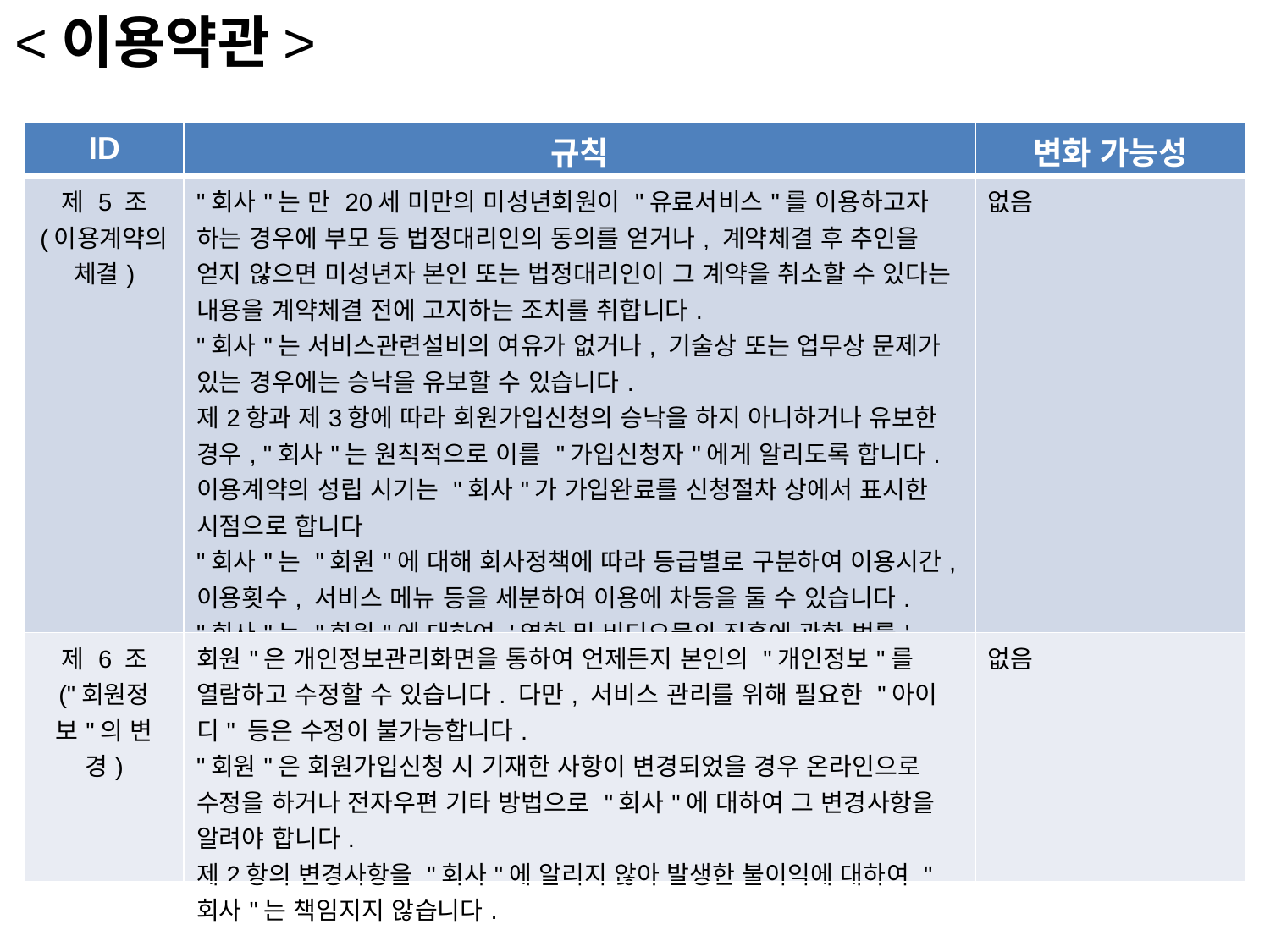

<이용약관>
| ID | 규칙 | 변화 가능성 |
| --- | --- | --- |
| 제 5 조 (이용계약의 체결) | "회사"는 만 20세 미만의 미성년회원이 "유료서비스"를 이용하고자 하는 경우에 부모 등 법정대리인의 동의를 얻거나, 계약체결 후 추인을 얻지 않으면 미성년자 본인 또는 법정대리인이 그 계약을 취소할 수 있다는 내용을 계약체결 전에 고지하는 조치를 취합니다. "회사"는 서비스관련설비의 여유가 없거나, 기술상 또는 업무상 문제가 있는 경우에는 승낙을 유보할 수 있습니다. 제2항과 제3항에 따라 회원가입신청의 승낙을 하지 아니하거나 유보한 경우, "회사"는 원칙적으로 이를 "가입신청자"에게 알리도록 합니다. 이용계약의 성립 시기는 "회사"가 가입완료를 신청절차 상에서 표시한 시점으로 합니다 "회사"는 "회원"에 대해 회사정책에 따라 등급별로 구분하여 이용시간, 이용횟수, 서비스 메뉴 등을 세분하여 이용에 차등을 둘 수 있습니다. "회사"는 "회원"에 대하여 '영화 및 비디오물의 진흥에 관한 법률' 및 '청소년보호법' 등에 따른 등급 및 연령 준수를 위해 이용제한이나 등급별 제한을 할 수 있습니다. | 없음 |
| 제 6 조 ("회원정보"의 변경) | 회원"은 개인정보관리화면을 통하여 언제든지 본인의 "개인정보"를 열람하고 수정할 수 있습니다. 다만, 서비스 관리를 위해 필요한 "아이디" 등은 수정이 불가능합니다. "회원"은 회원가입신청 시 기재한 사항이 변경되었을 경우 온라인으로 수정을 하거나 전자우편 기타 방법으로 "회사"에 대하여 그 변경사항을 알려야 합니다. 제2항의 변경사항을 "회사"에 알리지 않아 발생한 불이익에 대하여 "회사"는 책임지지 않습니다. | 없음 |